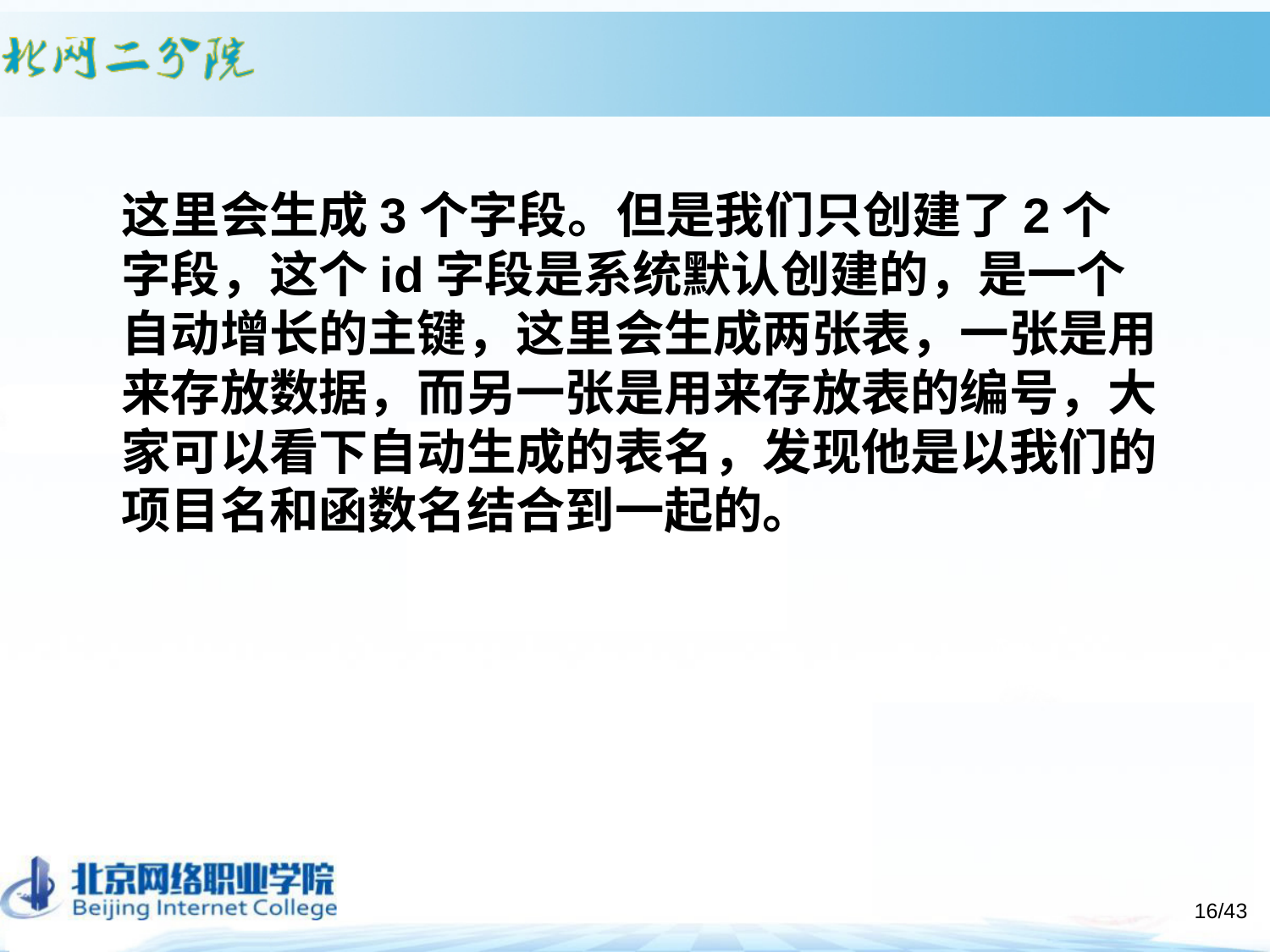

#
这里会生成3个字段。但是我们只创建了2个字段，这个id字段是系统默认创建的，是一个自动增长的主键，这里会生成两张表，一张是用来存放数据，而另一张是用来存放表的编号，大家可以看下自动生成的表名，发现他是以我们的项目名和函数名结合到一起的。
16/43